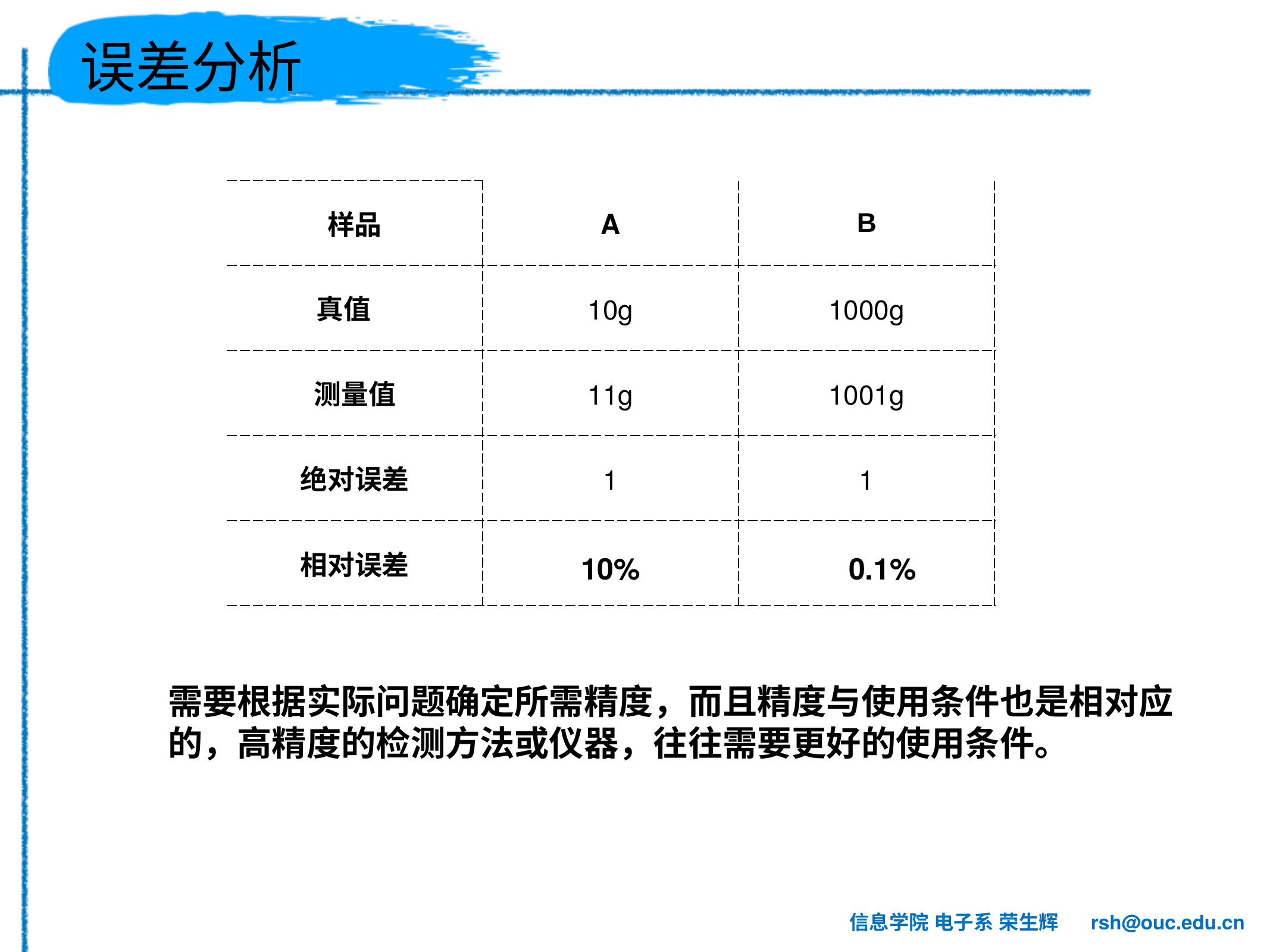

# 误差分析
| 样品 | A | B |
| --- | --- | --- |
| 真值 | 10g | 1000g |
| 测量值 | 11g | 1001g |
| 绝对误差 | 1 | 1 |
| 相对误差 |  |  |
10%
0.1%
需要根据实际问题确定所需精度，而且精度与使用条件也是相对应的，高精度的检测方法或仪器，往往需要更好的使用条件。